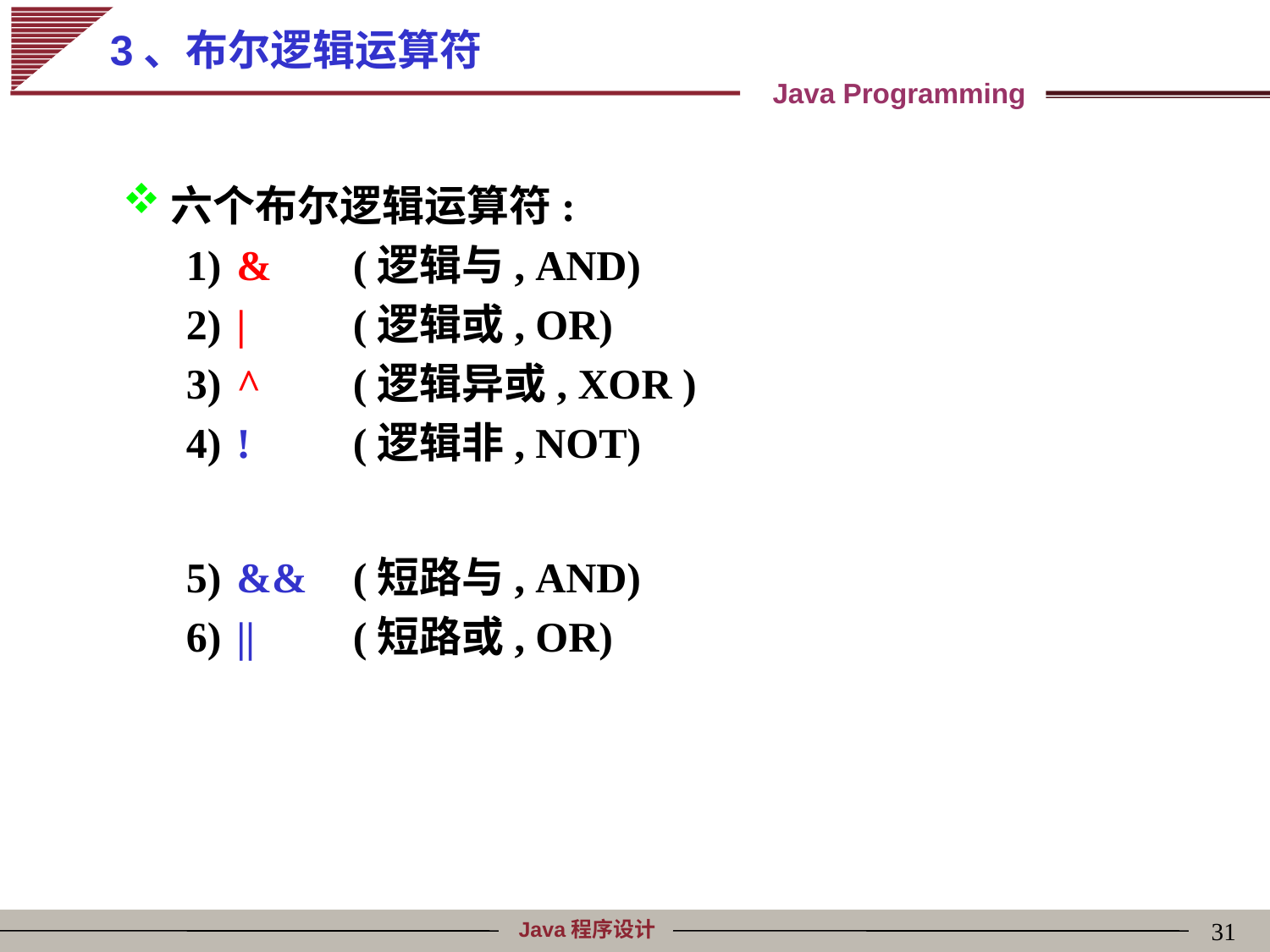

# 3、布尔逻辑运算符
六个布尔逻辑运算符:
 & 	(逻辑与, AND)
 |   	(逻辑或, OR)
 ^  	(逻辑异或, XOR )
 !	(逻辑非, NOT)

 && 	(短路与, AND)
 || 	(短路或, OR)